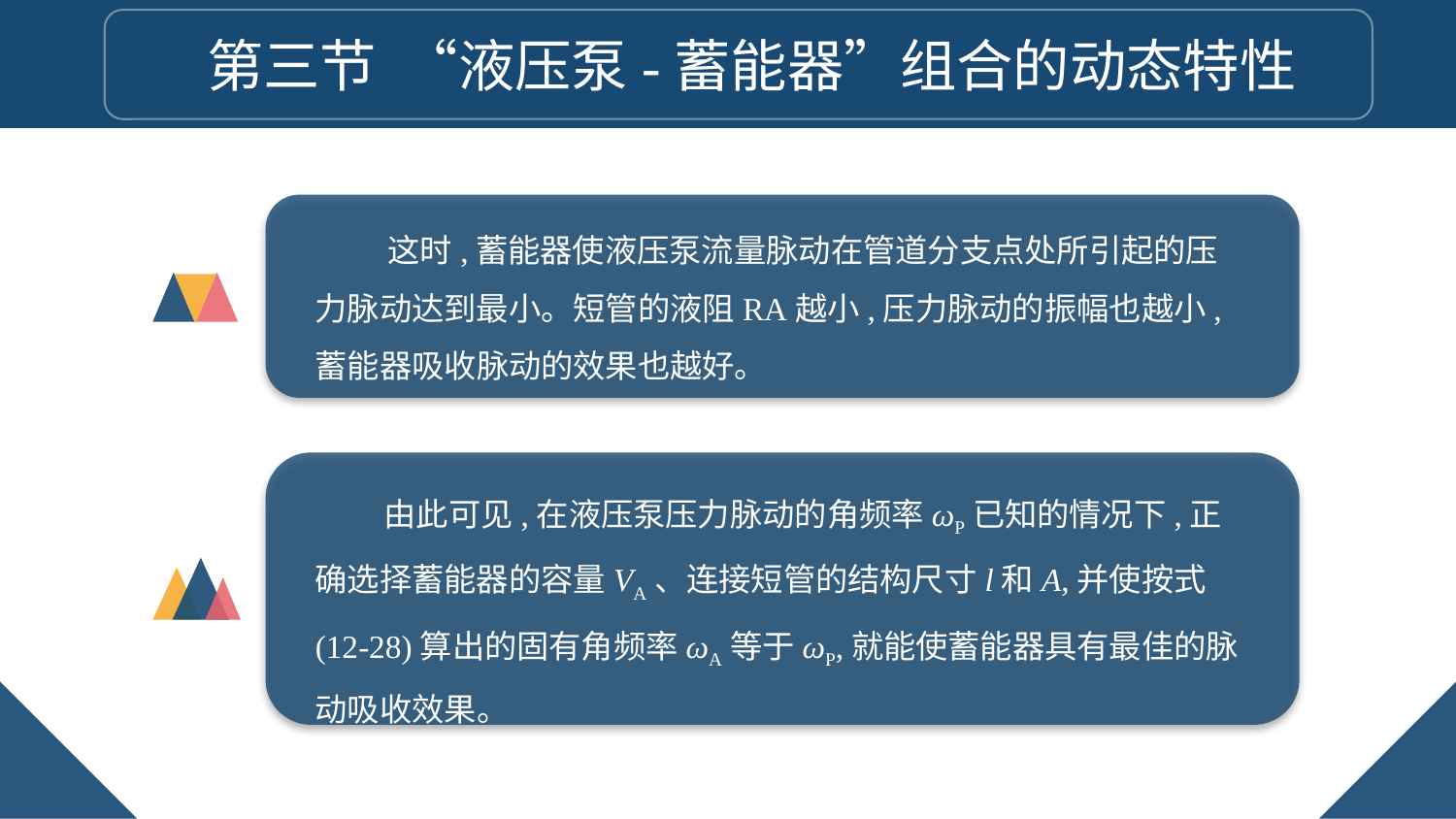

第三节  “液压泵-蓄能器”组合的动态特性
这时,蓄能器使液压泵流量脉动在管道分支点处所引起的压力脉动达到最小。短管的液阻RA越小,压力脉动的振幅也越小,蓄能器吸收脉动的效果也越好。
由此可见,在液压泵压力脉动的角频率ωP已知的情况下,正确选择蓄能器的容量VA、连接短管的结构尺寸l和A,并使按式(12-28)算出的固有角频率ωA等于ωP,就能使蓄能器具有最佳的脉动吸收效果。